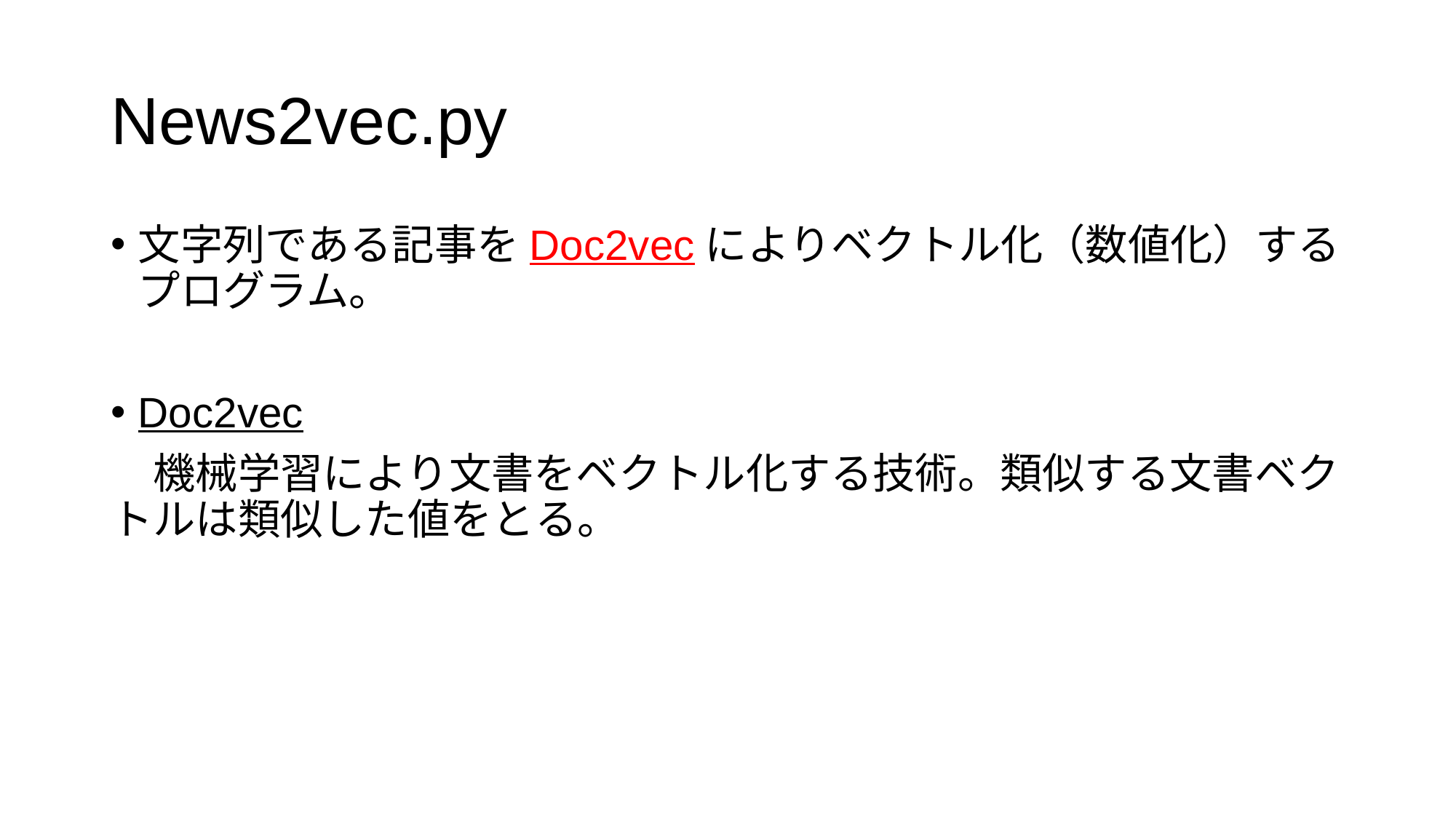

# News2vec.py
文字列である記事をDoc2vecによりベクトル化（数値化）するプログラム。

Doc2vec
　機械学習により文書をベクトル化する技術。類似する文書ベクトルは類似した値をとる。